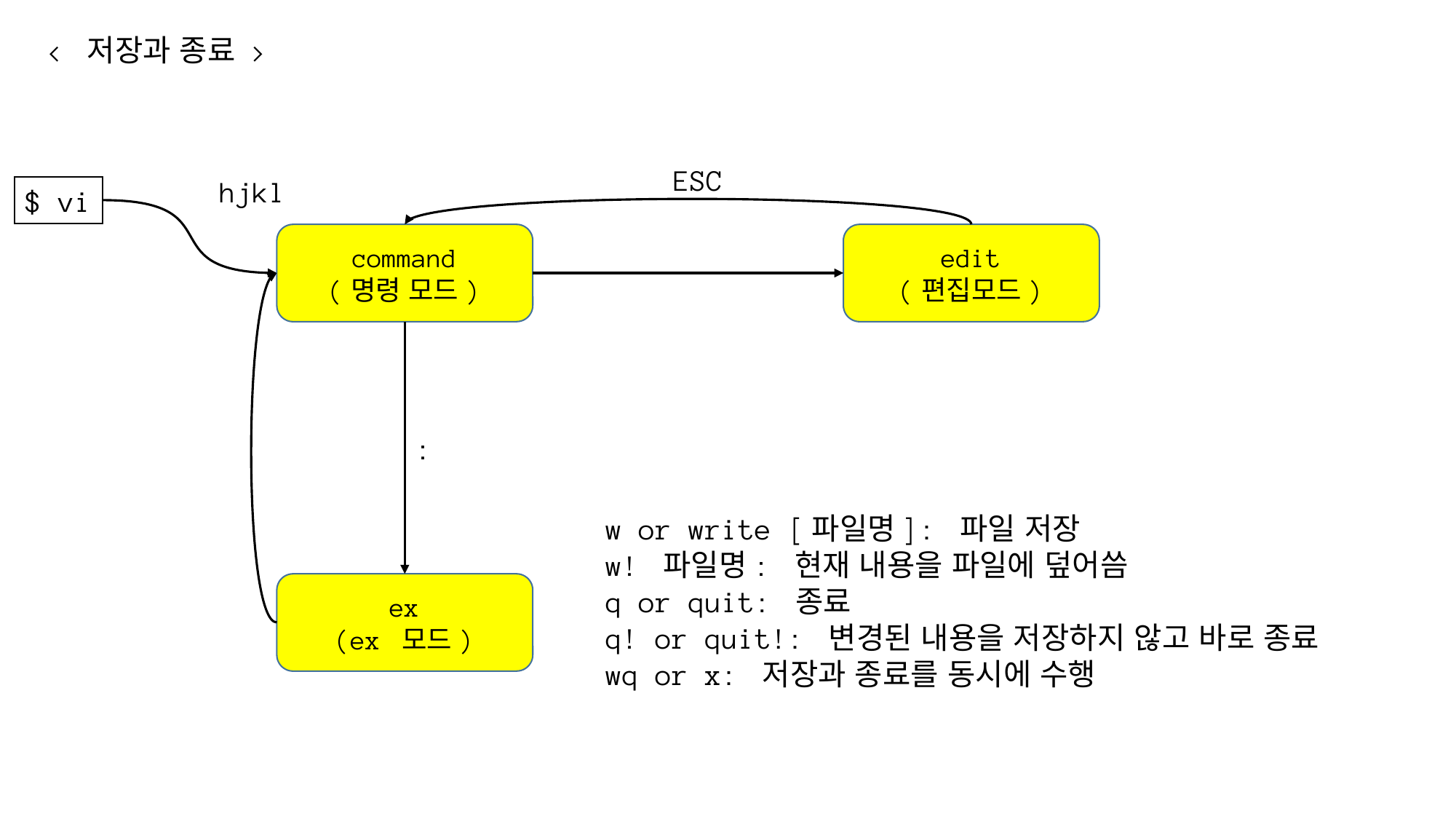

< 저장과 종료 >
ESC
hjkl
$ vi
edit
(편집모드)
command
(명령 모드)
:
w or write [파일명]: 파일 저장
w! 파일명: 현재 내용을 파일에 덮어씀
q or quit: 종료
q! or quit!: 변경된 내용을 저장하지 않고 바로 종료
wq or x: 저장과 종료를 동시에 수행
ex
(ex 모드)